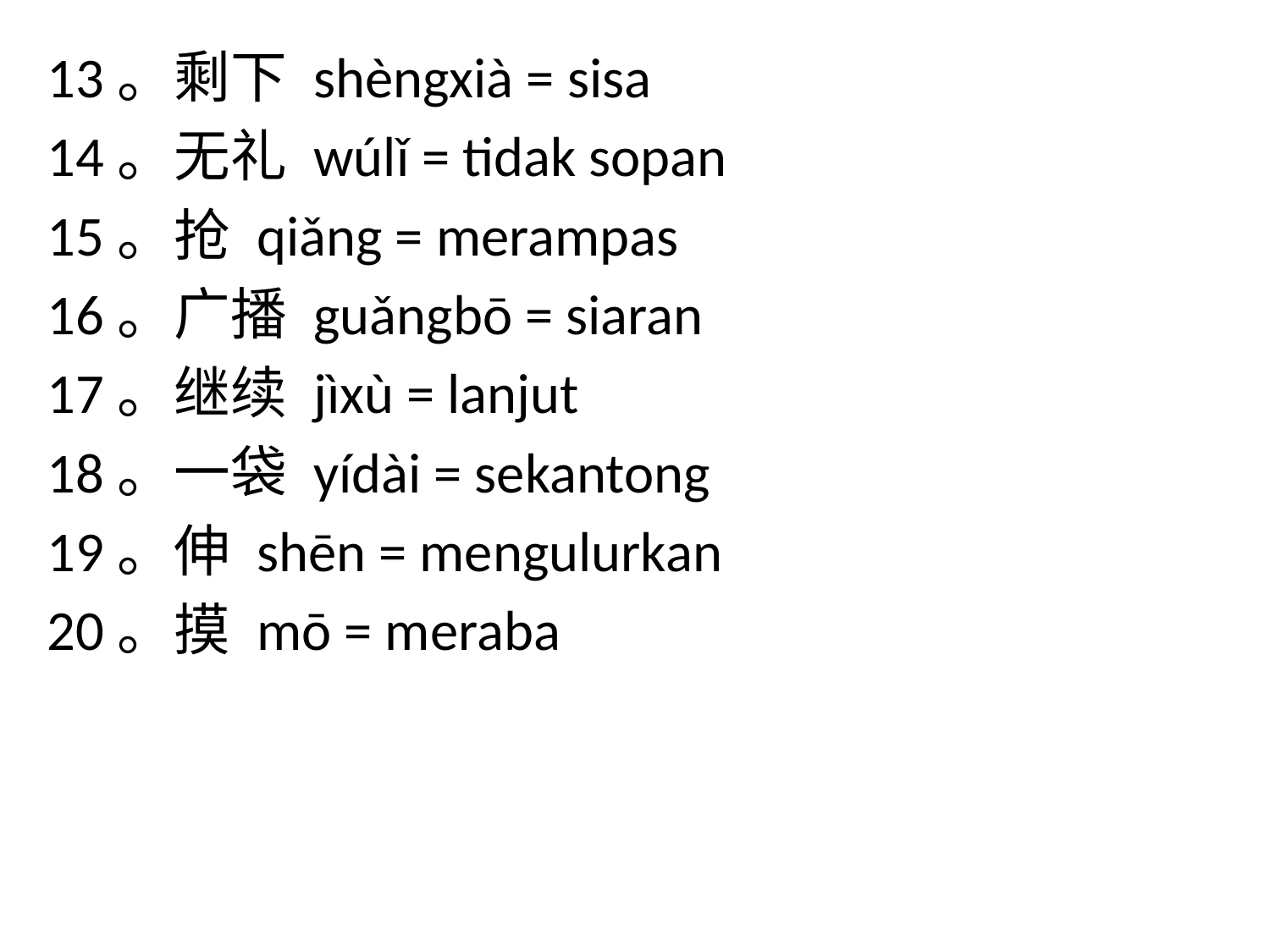

13。剩下 shèngxià = sisa
14。无礼 wúlǐ = tidak sopan
15。抢 qiǎng = merampas
16。广播 guǎngbō = siaran
17。继续 jìxù = lanjut
18。一袋 yídài = sekantong
19。伸 shēn = mengulurkan
20。摸 mō = meraba